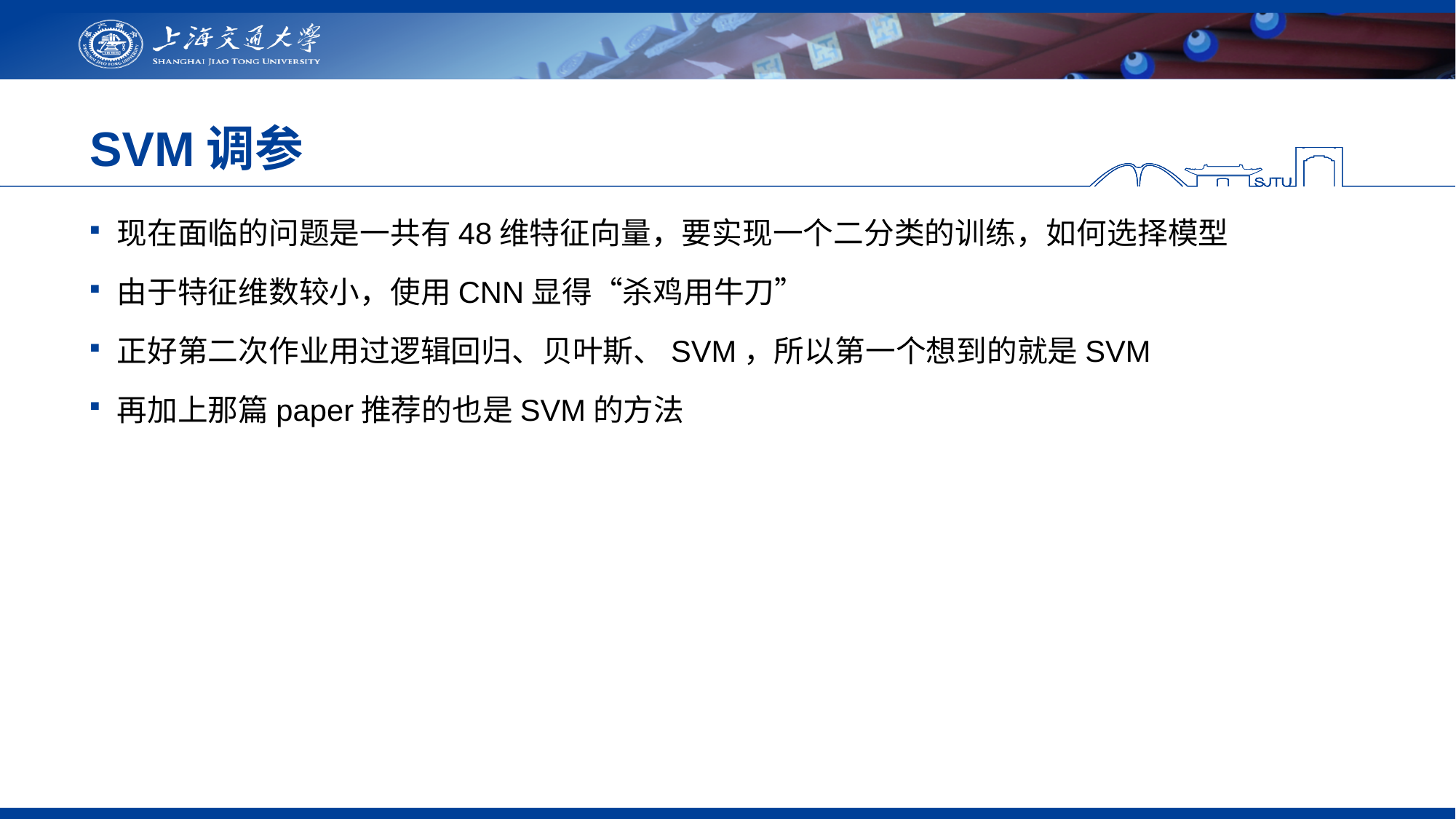

# SVM调参
现在面临的问题是一共有48维特征向量，要实现一个二分类的训练，如何选择模型
由于特征维数较小，使用CNN显得“杀鸡用牛刀”
正好第二次作业用过逻辑回归、贝叶斯、SVM，所以第一个想到的就是SVM
再加上那篇paper推荐的也是SVM的方法